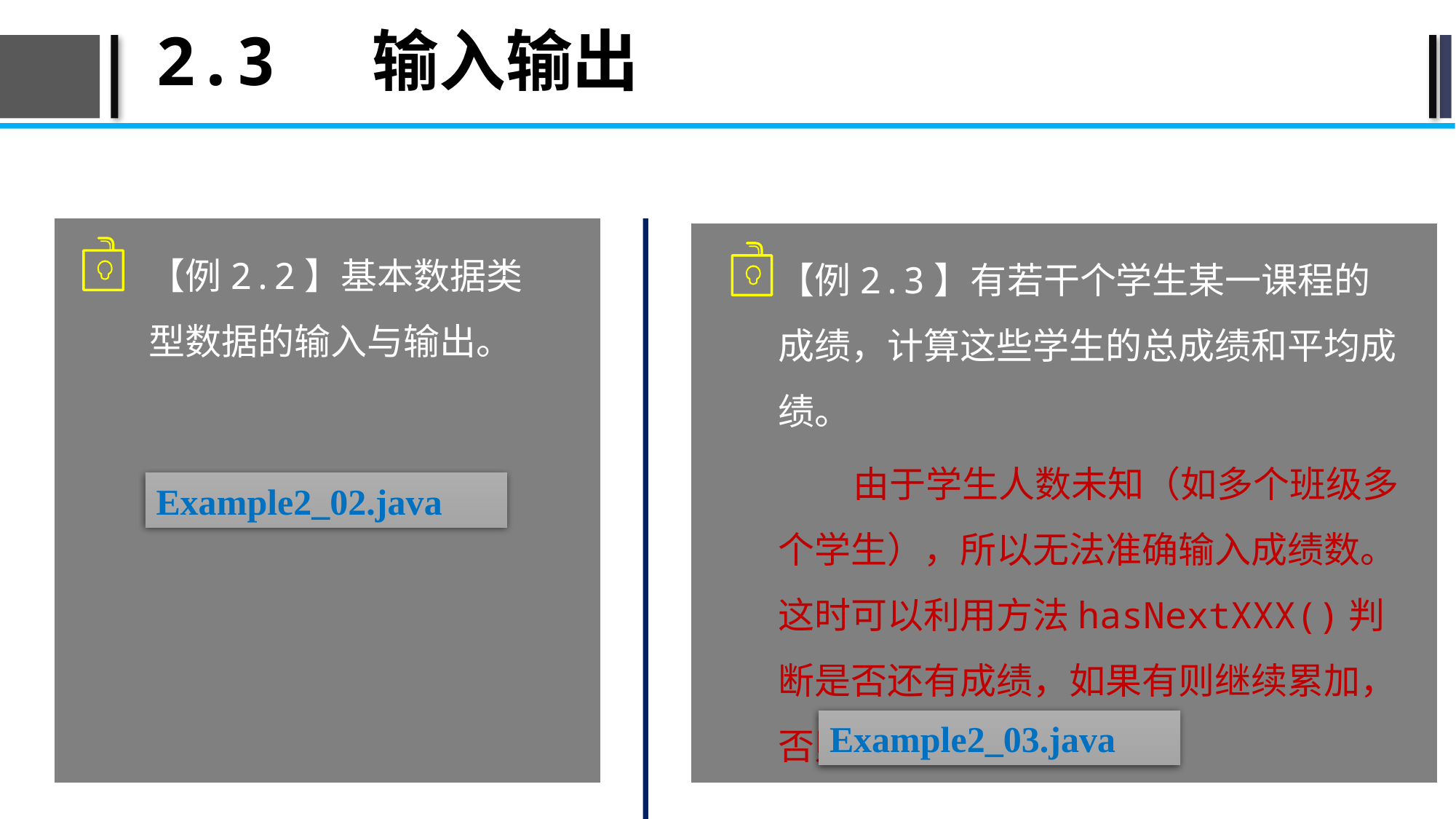

# 2.3  输入输出

【例2.2】基本数据类型数据的输入与输出。

【例2.3】有若干个学生某一课程的成绩，计算这些学生的总成绩和平均成绩。
由于学生人数未知（如多个班级多个学生），所以无法准确输入成绩数。这时可以利用方法hasNextXXX()判断是否还有成绩，如果有则继续累加，否则计算平均成绩。

Example2_02.java

Example2_03.java